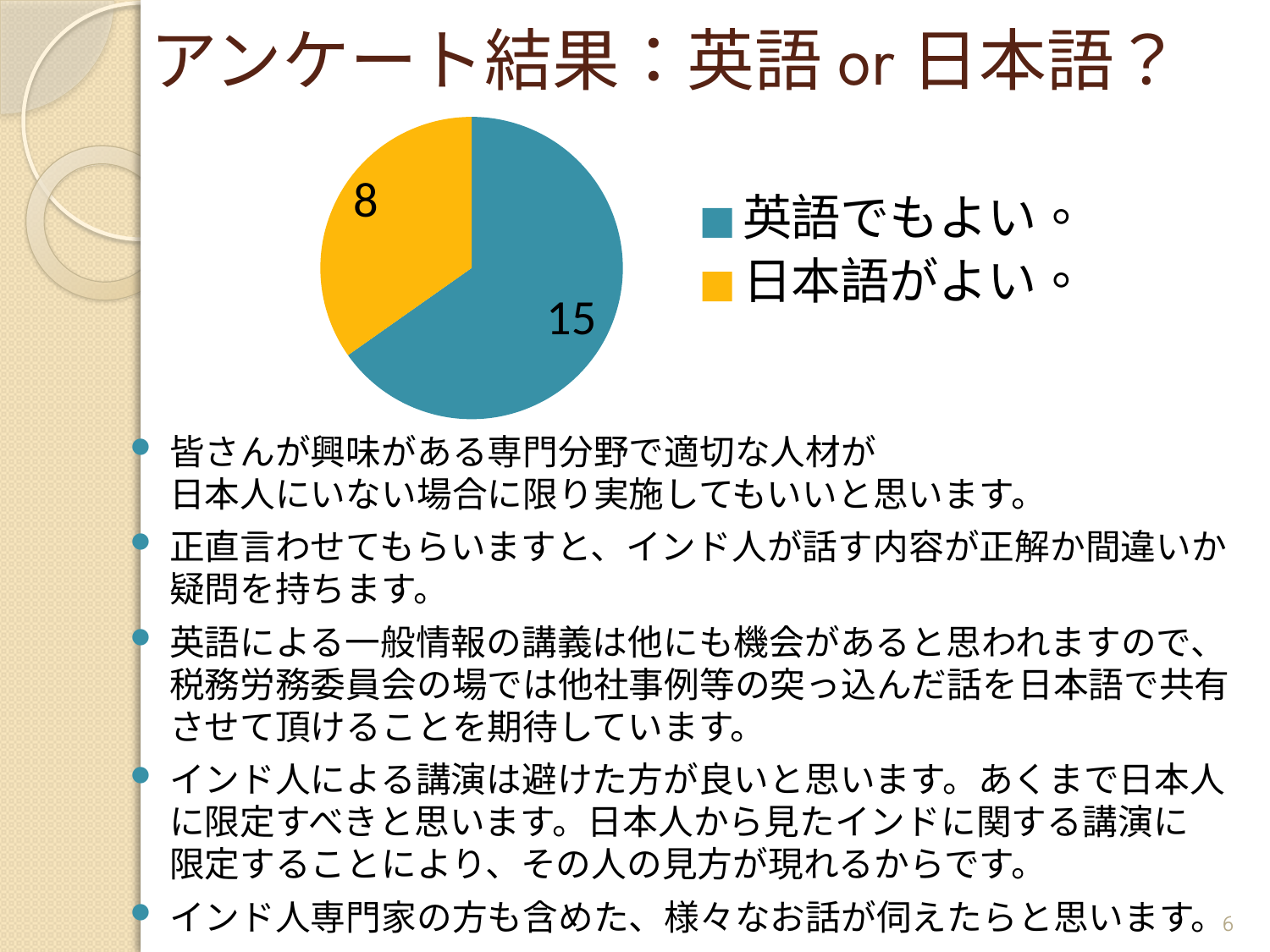

# アンケート結果：英語or日本語？

### Chart

| Category |  |
|---|---|
| 英語でもよい。 | 15.0 |
| 日本語がよい。 | 8.0 |
皆さんが興味がある専門分野で適切な人材が
日本人にいない場合に限り実施してもいいと思います。
正直言わせてもらいますと、インド人が話す内容が正解か間違いか疑問を持ちます。
英語による一般情報の講義は他にも機会があると思われますので、税務労務委員会の場では他社事例等の突っ込んだ話を日本語で共有させて頂けることを期待しています。
インド人による講演は避けた方が良いと思います。あくまで日本人に限定すべきと思います。日本人から見たインドに関する講演に
限定することにより、その人の見方が現れるからです。
インド人専門家の方も含めた、様々なお話が伺えたらと思います。
6